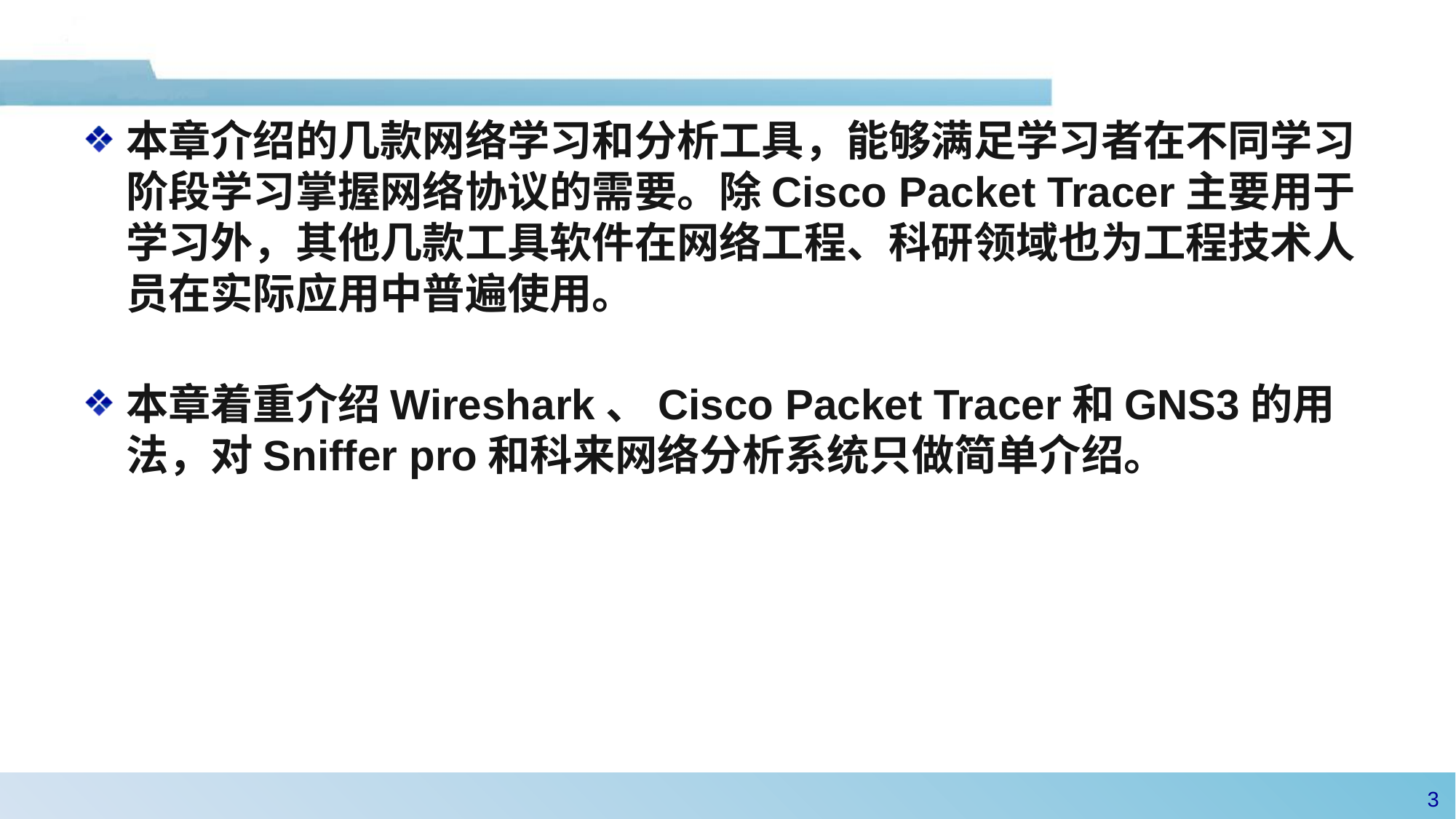

本章介绍的几款网络学习和分析工具，能够满足学习者在不同学习阶段学习掌握网络协议的需要。除Cisco Packet Tracer主要用于学习外，其他几款工具软件在网络工程、科研领域也为工程技术人员在实际应用中普遍使用。
本章着重介绍Wireshark、Cisco Packet Tracer和GNS3的用法，对Sniffer pro和科来网络分析系统只做简单介绍。
3